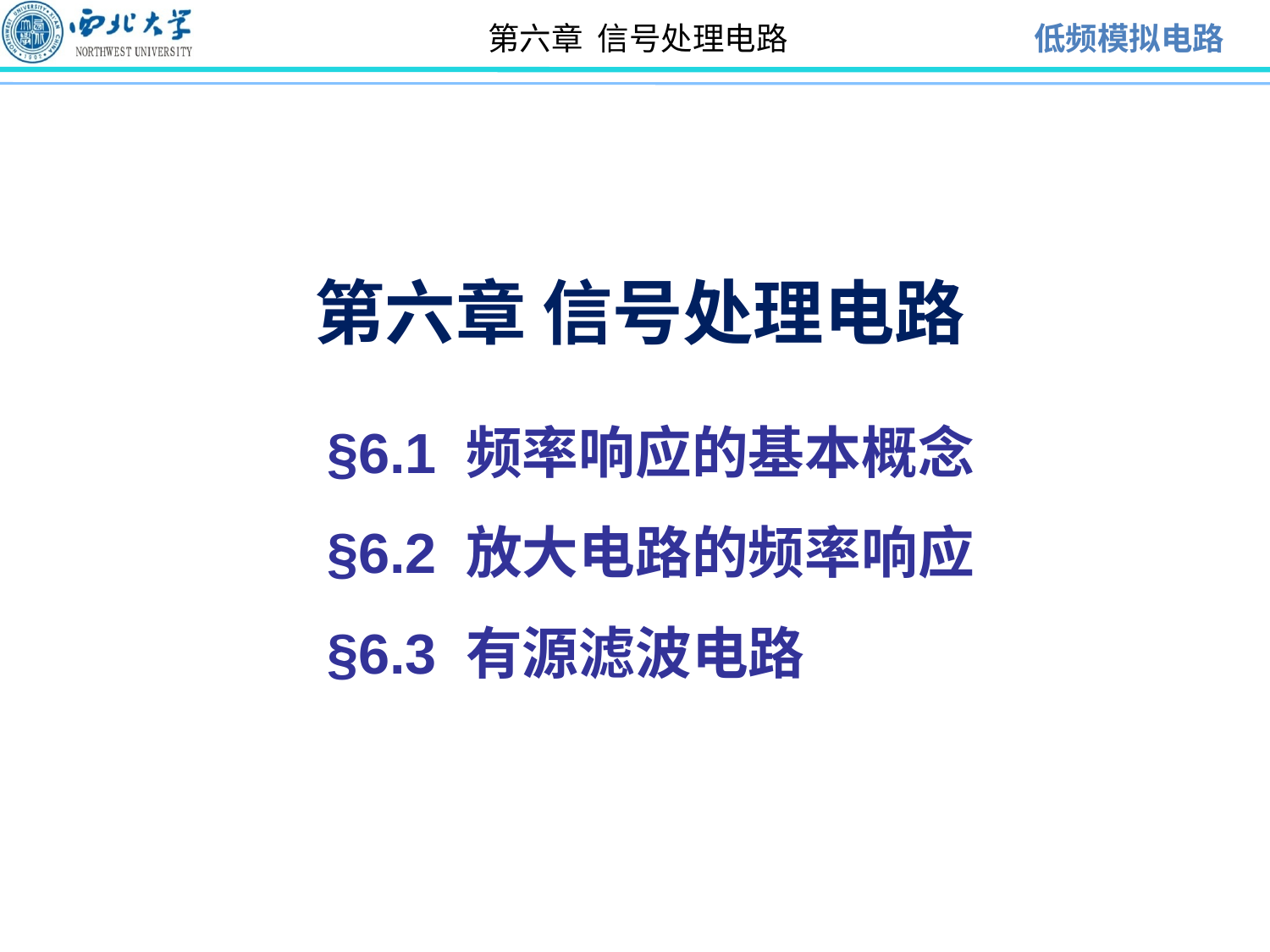

第六章 信号处理电路
§6.1 频率响应的基本概念
§6.2 放大电路的频率响应
§6.3 有源滤波电路